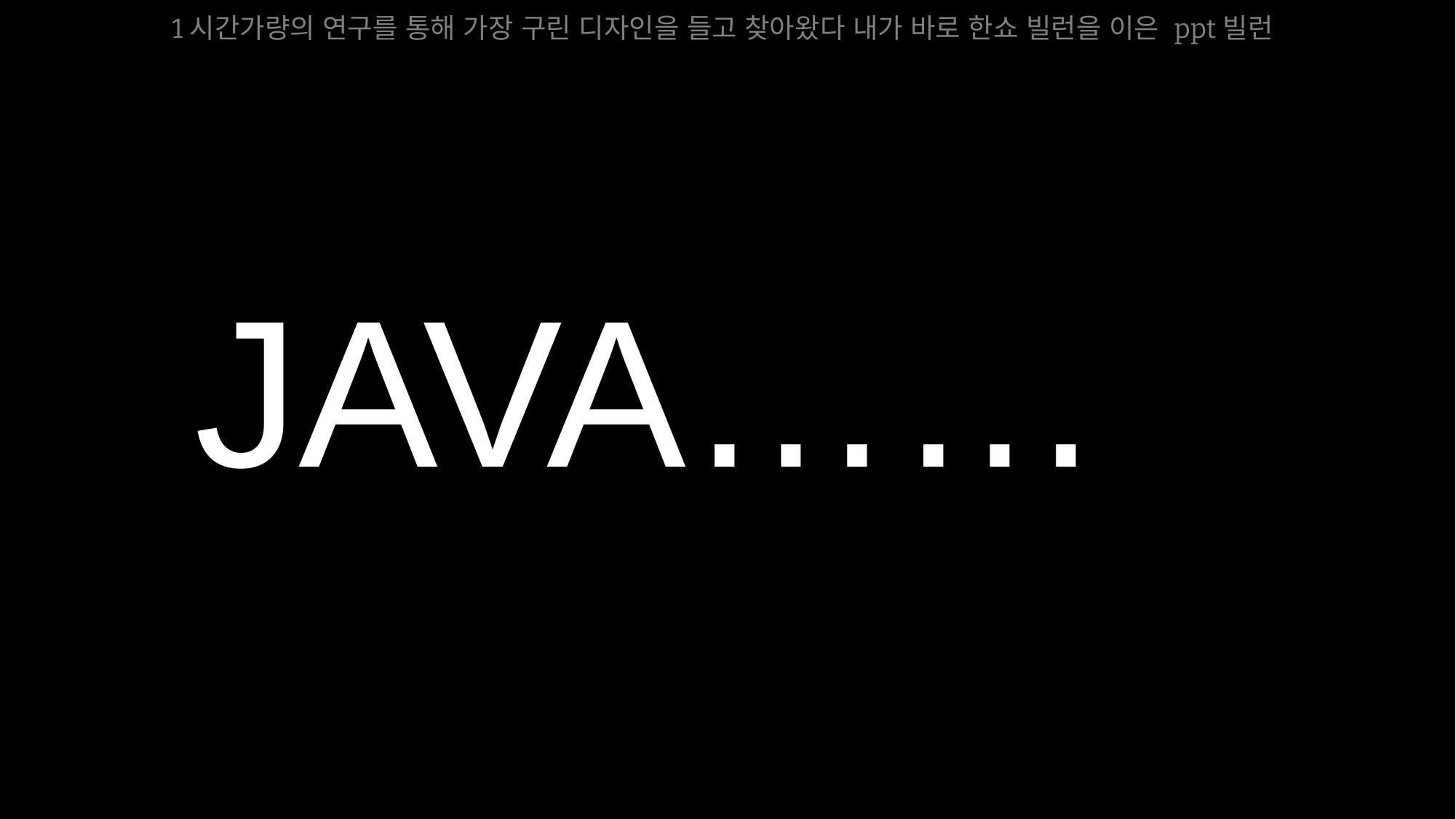

1시간가량의 연구를 통해 가장 구린 디자인을 들고 찾아왔다 내가 바로 한쇼 빌런을 이은 ppt빌런
JAVA……